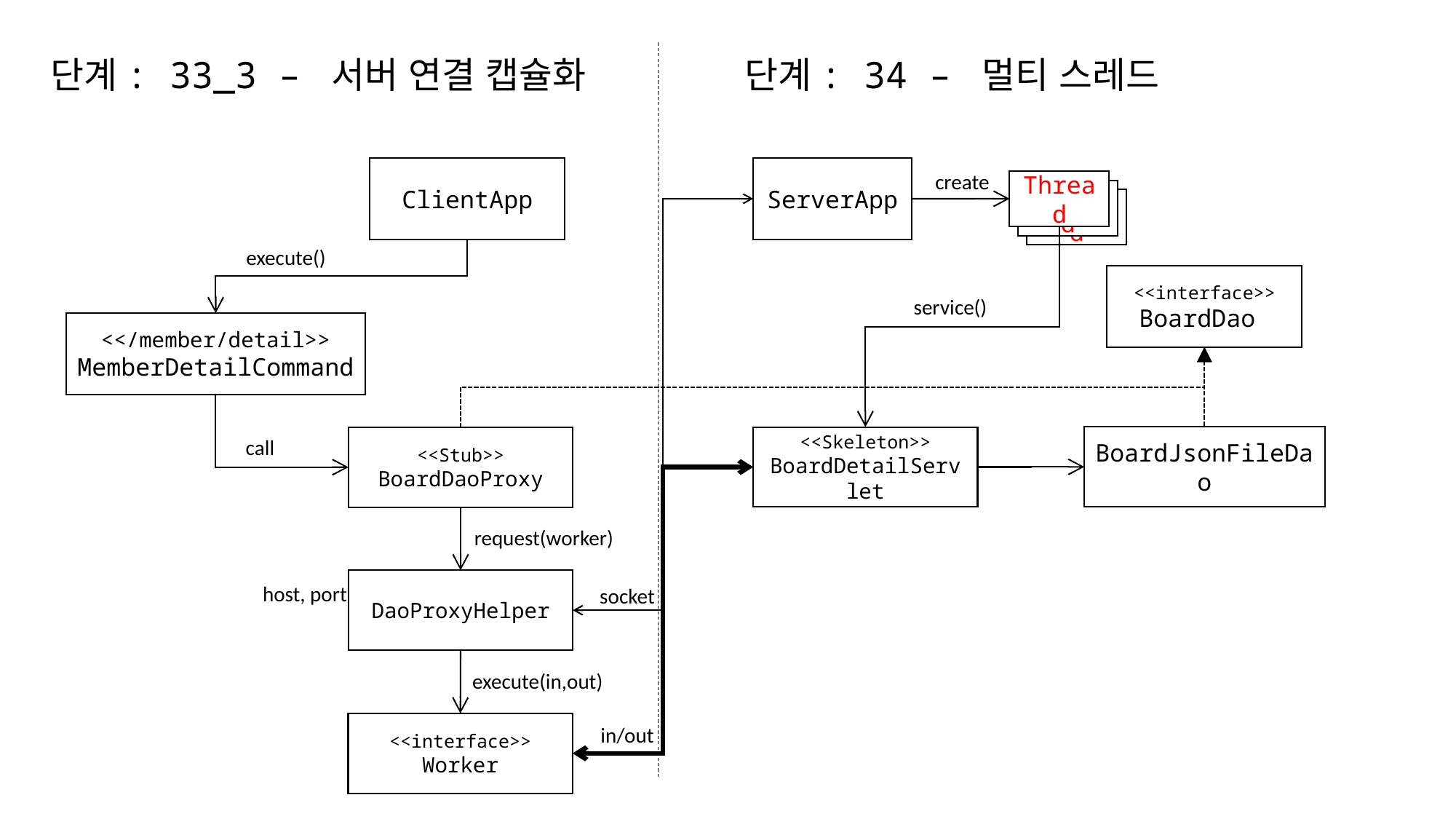

단계: 33_3 – 서버 연결 캡슐화
단계: 34 – 멀티 스레드
ClientApp
ServerApp
create
Thread
Thread
Thread
execute()
<<interface>>
BoardDao
service()
<</member/detail>>
MemberDetailCommand
BoardJsonFileDao
<<Skeleton>>
BoardDetailServlet
<<Stub>>
BoardDaoProxy
call
request(worker)
DaoProxyHelper
host, port
socket
execute(in,out)
<<interface>>
Worker
in/out